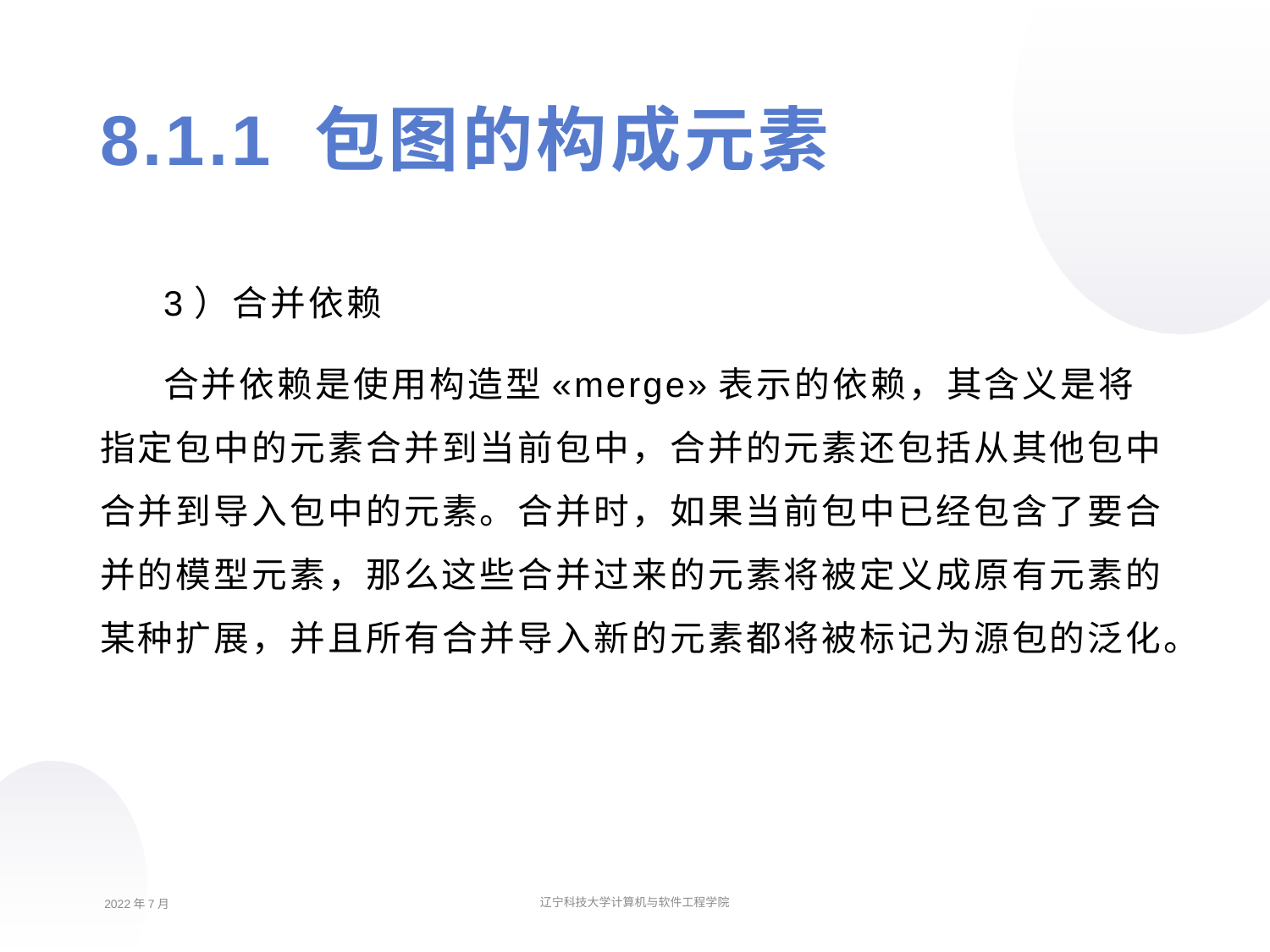

8.1.1 包图的构成元素
3）合并依赖
合并依赖是使用构造型«merge»表示的依赖，其含义是将指定包中的元素合并到当前包中，合并的元素还包括从其他包中合并到导入包中的元素。合并时，如果当前包中已经包含了要合并的模型元素，那么这些合并过来的元素将被定义成原有元素的某种扩展，并且所有合并导入新的元素都将被标记为源包的泛化。

2022年7月
辽宁科技大学计算机与软件工程学院
12